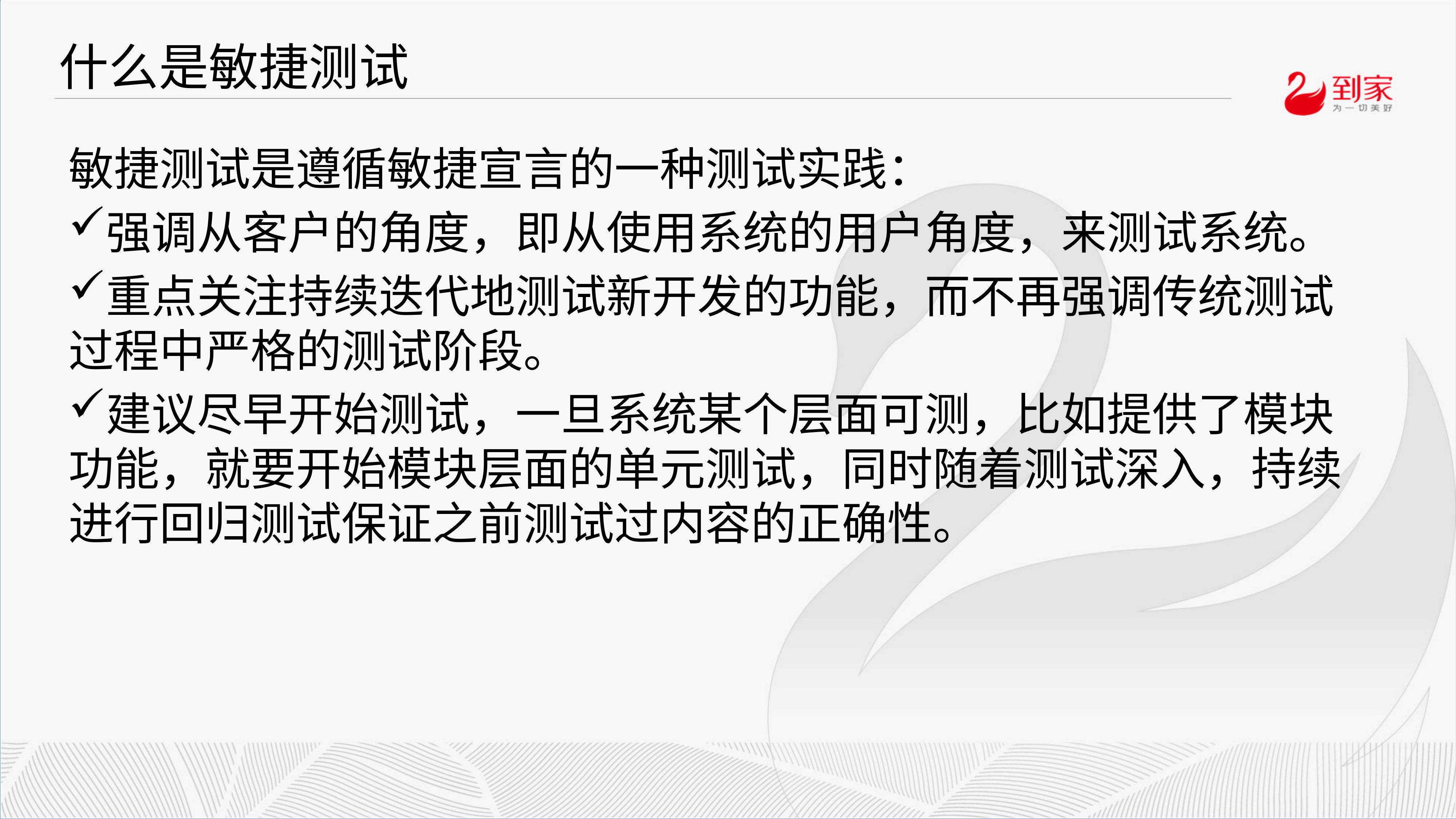

# 什么是敏捷测试
敏捷测试是遵循敏捷宣言的一种测试实践：
强调从客户的角度，即从使用系统的用户角度，来测试系统。
重点关注持续迭代地测试新开发的功能，而不再强调传统测试过程中严格的测试阶段。
建议尽早开始测试，一旦系统某个层面可测，比如提供了模块功能，就要开始模块层面的单元测试，同时随着测试深入，持续进行回归测试保证之前测试过内容的正确性。